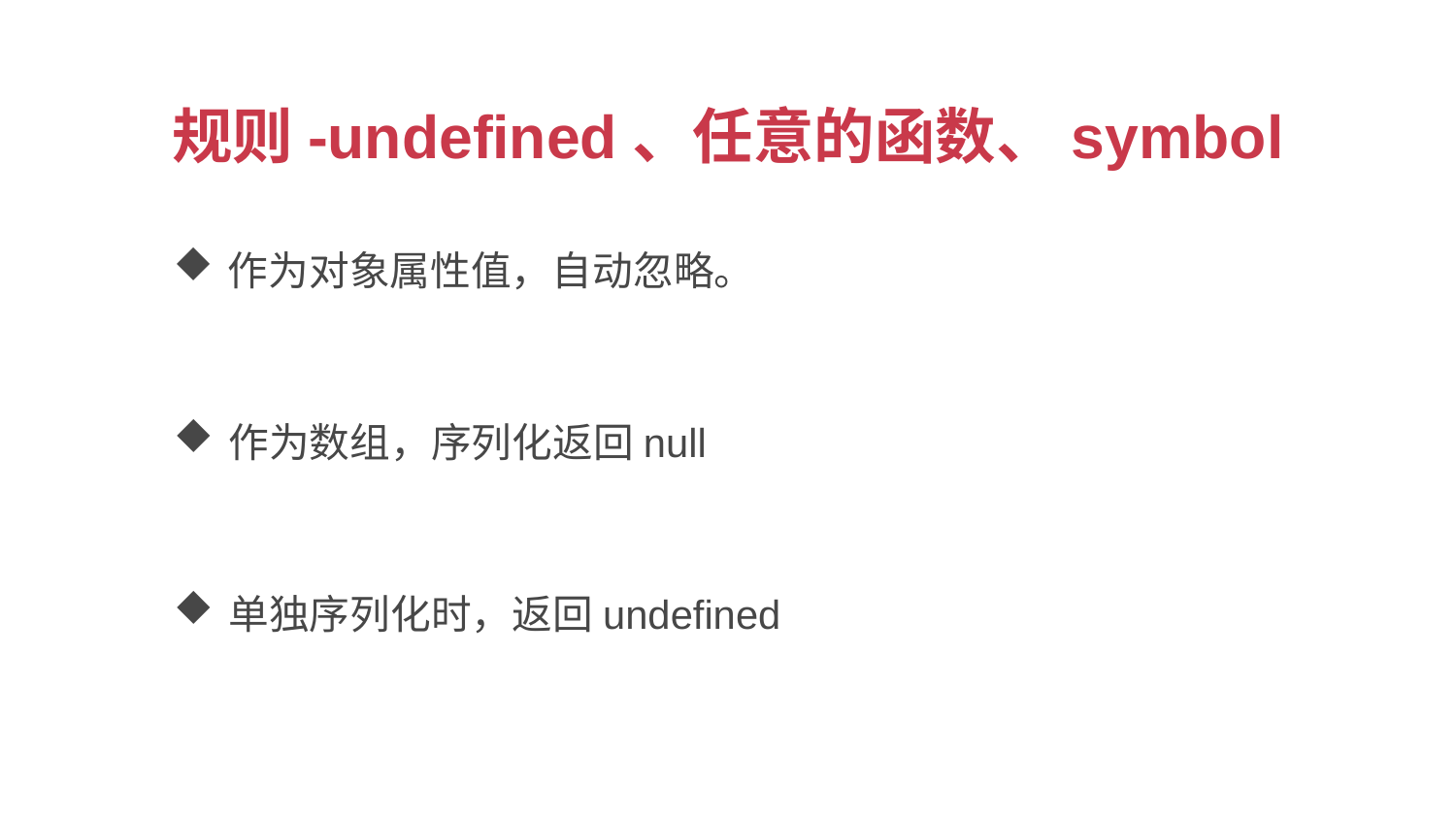

规则-undefined、任意的函数、symbol
作为对象属性值，自动忽略。
作为数组，序列化返回null
单独序列化时，返回undefined